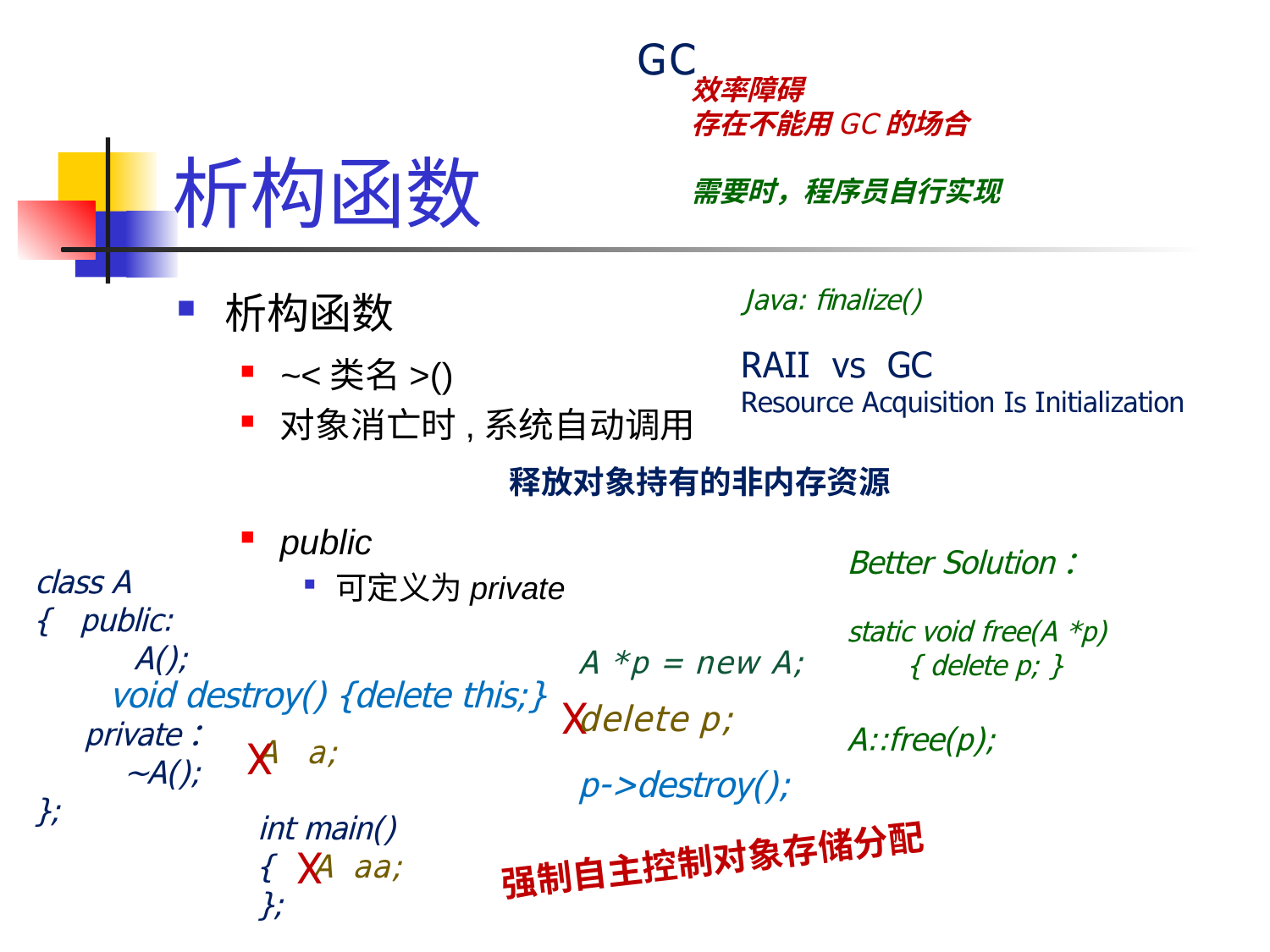

GC
效率障碍
存在不能用GC的场合

需要时，程序员自行实现
# 析构函数
Java: finalize()
析构函数
~<类名>()
对象消亡时,系统自动调用

public
可定义为private
RAII  vs  GC
Resource Acquisition Is Initialization
释放对象持有的非内存资源
Better Solution：

static void free(A *p)
       { delete p; }

A::free(p);
class A
{   public:
          A();

     private：
         ~A();
};
A *p = new A;
void destroy() {delete this;}
X
delete p;
X
A   a;

int main()
{    A  aa;
};
p->destroy();
强制自主控制对象存储分配
X